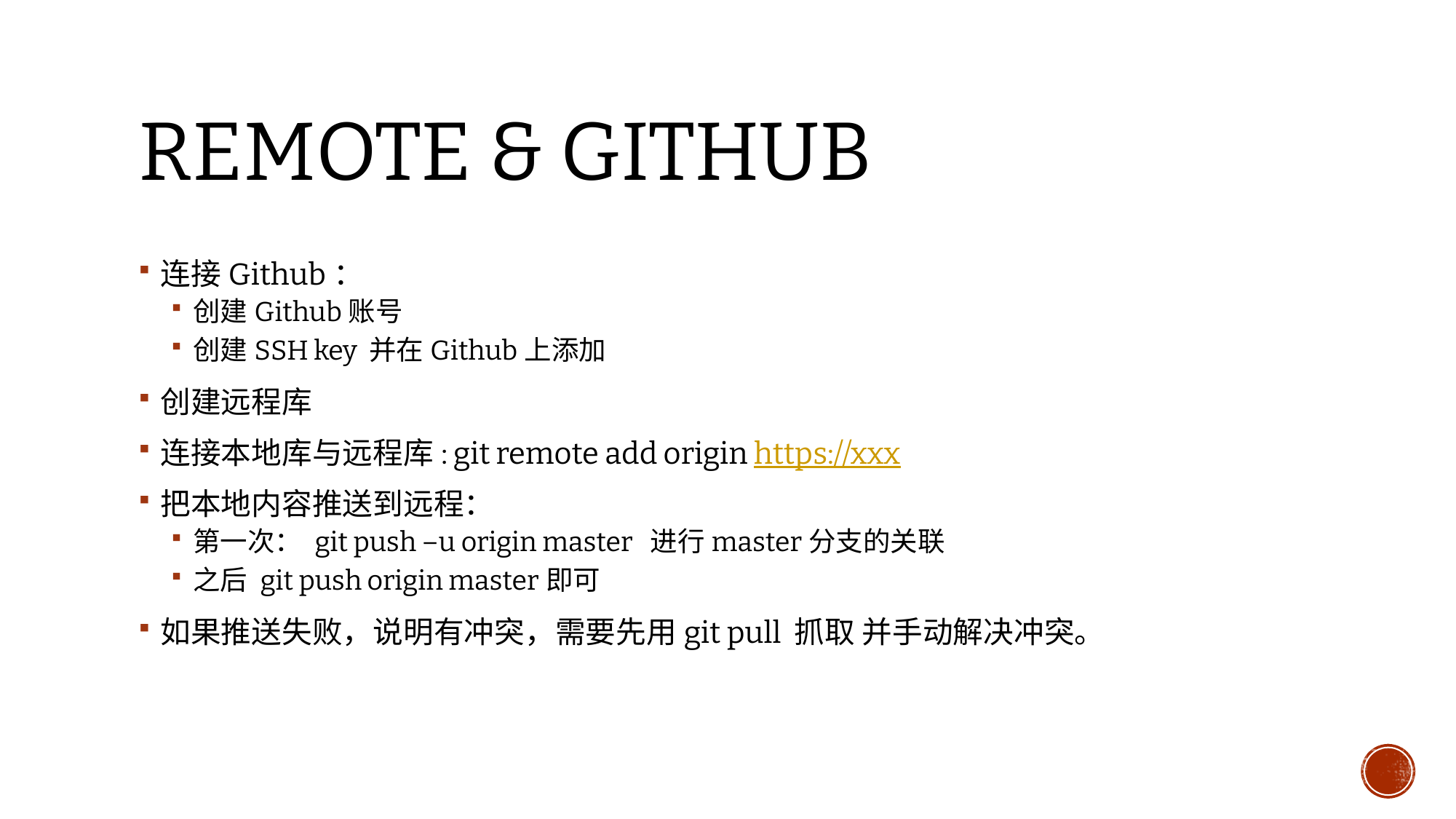

# Remote & Github
连接Github：
创建Github账号
创建SSH key 并在Github上添加
创建远程库
连接本地库与远程库: git remote add origin https://xxx
把本地内容推送到远程：
第一次： git push –u origin master  进行master分支的关联
之后 git push origin master即可
如果推送失败，说明有冲突，需要先用git pull 抓取 并手动解决冲突。